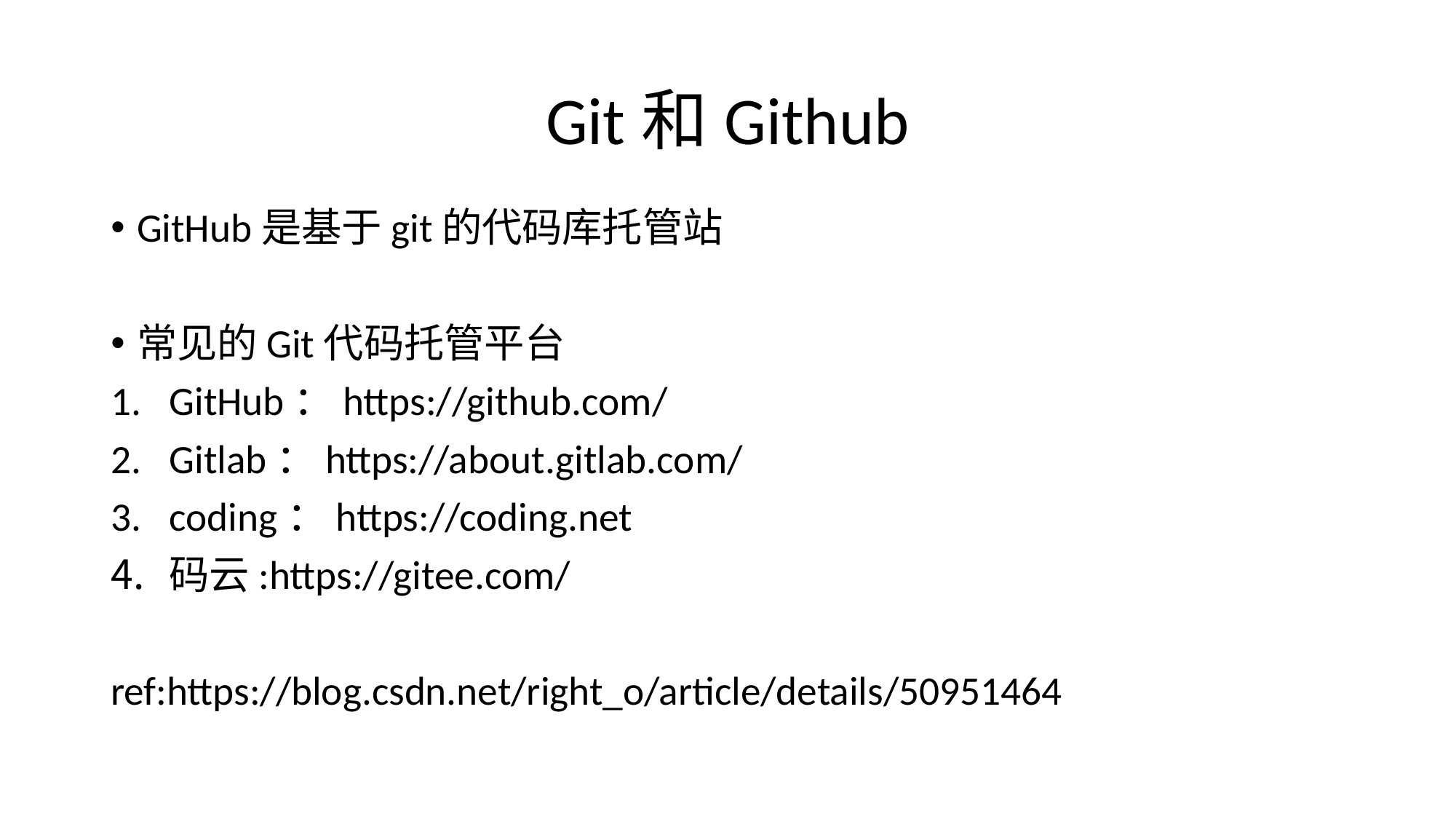

# Git和Github
GitHub是基于git的代码库托管站

常见的Git代码托管平台
GitHub：https://github.com/
Gitlab：https://about.gitlab.com/
coding：https://coding.net
码云:https://gitee.com/

ref:https://blog.csdn.net/right_o/article/details/50951464